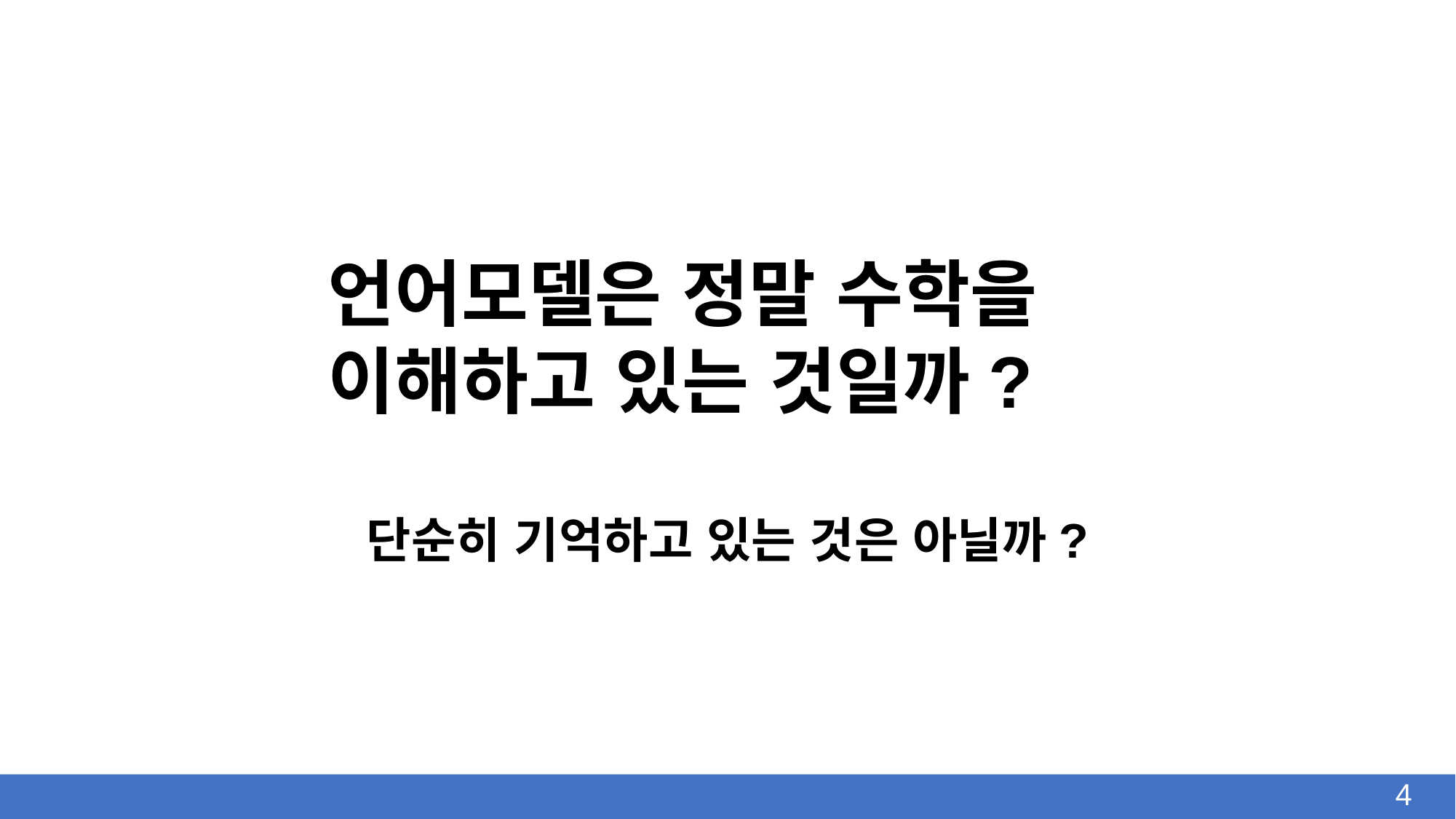

언어모델은 정말 수학을 이해하고 있는 것일까?

단순히 기억하고 있는 것은 아닐까?

4